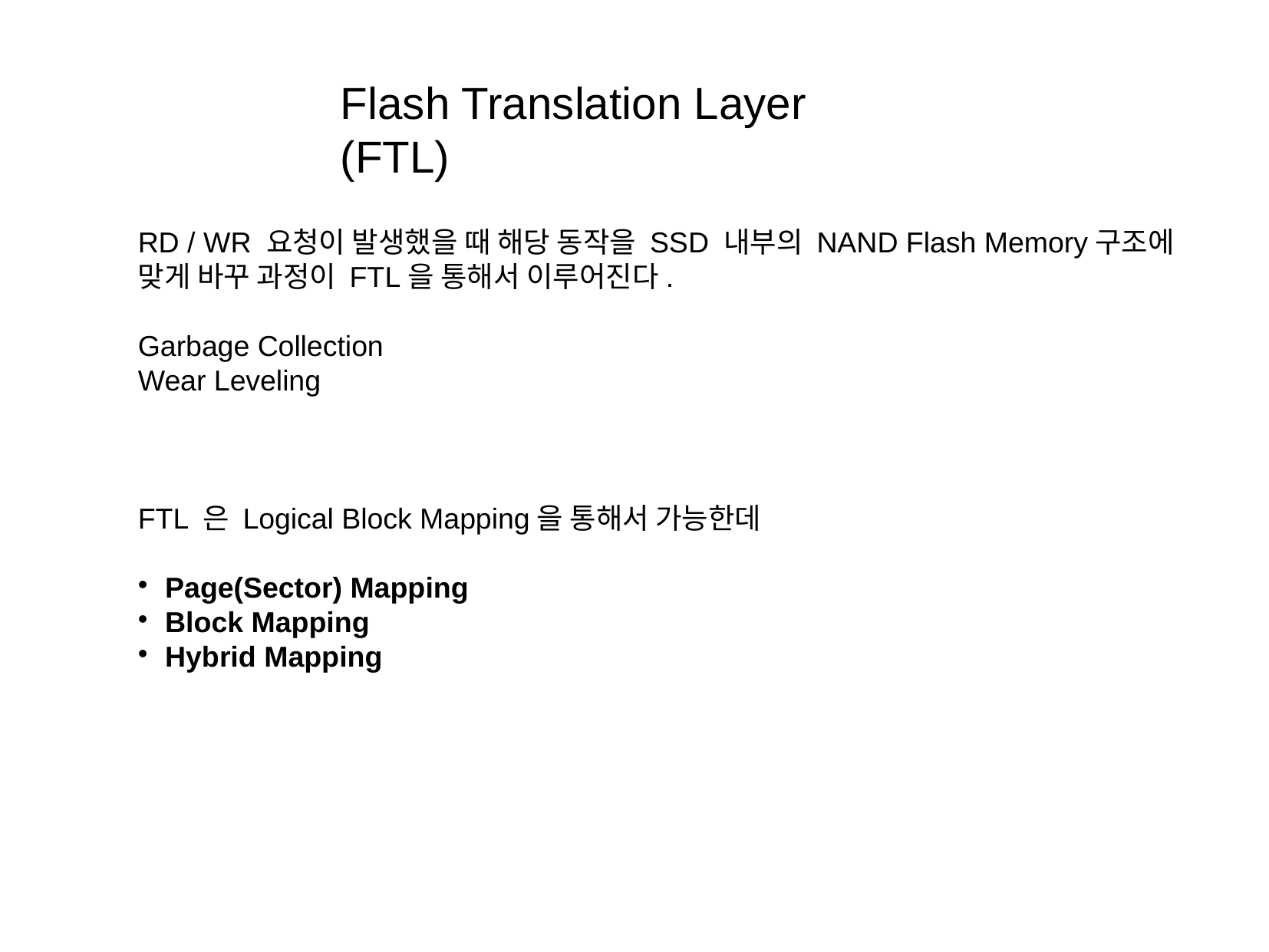

Flash Translation Layer (FTL)
RD / WR 요청이 발생했을 때 해당 동작을 SSD 내부의 NAND Flash Memory구조에
맞게 바꾸 과정이 FTL을 통해서 이루어진다.

Garbage Collection
Wear Leveling

FTL 은 Logical Block Mapping을 통해서 가능한데

Page(Sector) Mapping
Block Mapping
Hybrid Mapping